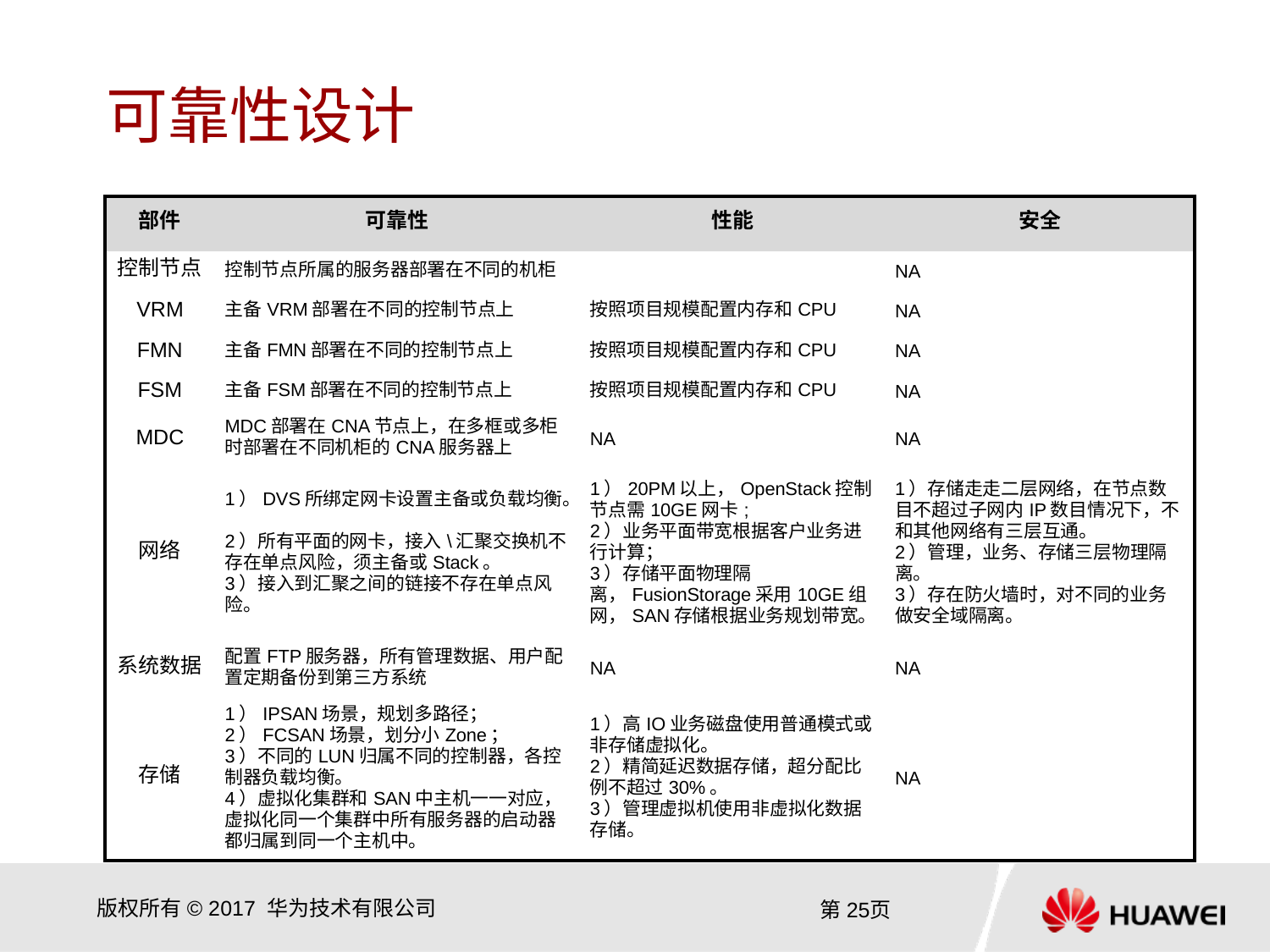

# 可靠性设计
| 部件 | 可靠性 | 性能 | 安全 |
| --- | --- | --- | --- |
| 控制节点 | 控制节点所属的服务器部署在不同的机柜 |  | NA |
| VRM | 主备VRM部署在不同的控制节点上 | 按照项目规模配置内存和CPU | NA |
| FMN | 主备FMN部署在不同的控制节点上 | 按照项目规模配置内存和CPU | NA |
| FSM | 主备FSM部署在不同的控制节点上 | 按照项目规模配置内存和CPU | NA |
| MDC | MDC部署在CNA节点上，在多框或多柜时部署在不同机柜的CNA服务器上 | NA | NA |
| 网络 | 1）DVS所绑定网卡设置主备或负载均衡。 2）所有平面的网卡，接入\汇聚交换机不存在单点风险，须主备或Stack。 3）接入到汇聚之间的链接不存在单点风险。 | 1）20PM以上，OpenStack控制节点需10GE网卡; 2）业务平面带宽根据客户业务进行计算； 3）存储平面物理隔离，FusionStorage采用10GE组网，SAN存储根据业务规划带宽。 | 1）存储走走二层网络，在节点数目不超过子网内IP数目情况下，不和其他网络有三层互通。 2）管理，业务、存储三层物理隔离。 3）存在防火墙时，对不同的业务做安全域隔离。 |
| 系统数据 | 配置FTP服务器，所有管理数据、用户配置定期备份到第三方系统 | NA | NA |
| 存储 | 1）IPSAN场景，规划多路径； 2）FCSAN场景，划分小Zone； 3）不同的LUN归属不同的控制器，各控制器负载均衡。 4）虚拟化集群和SAN中主机一一对应，虚拟化同一个集群中所有服务器的启动器都归属到同一个主机中。 | 1）高IO业务磁盘使用普通模式或非存储虚拟化。 2）精简延迟数据存储，超分配比例不超过30%。 3）管理虚拟机使用非虚拟化数据存储。 | NA |